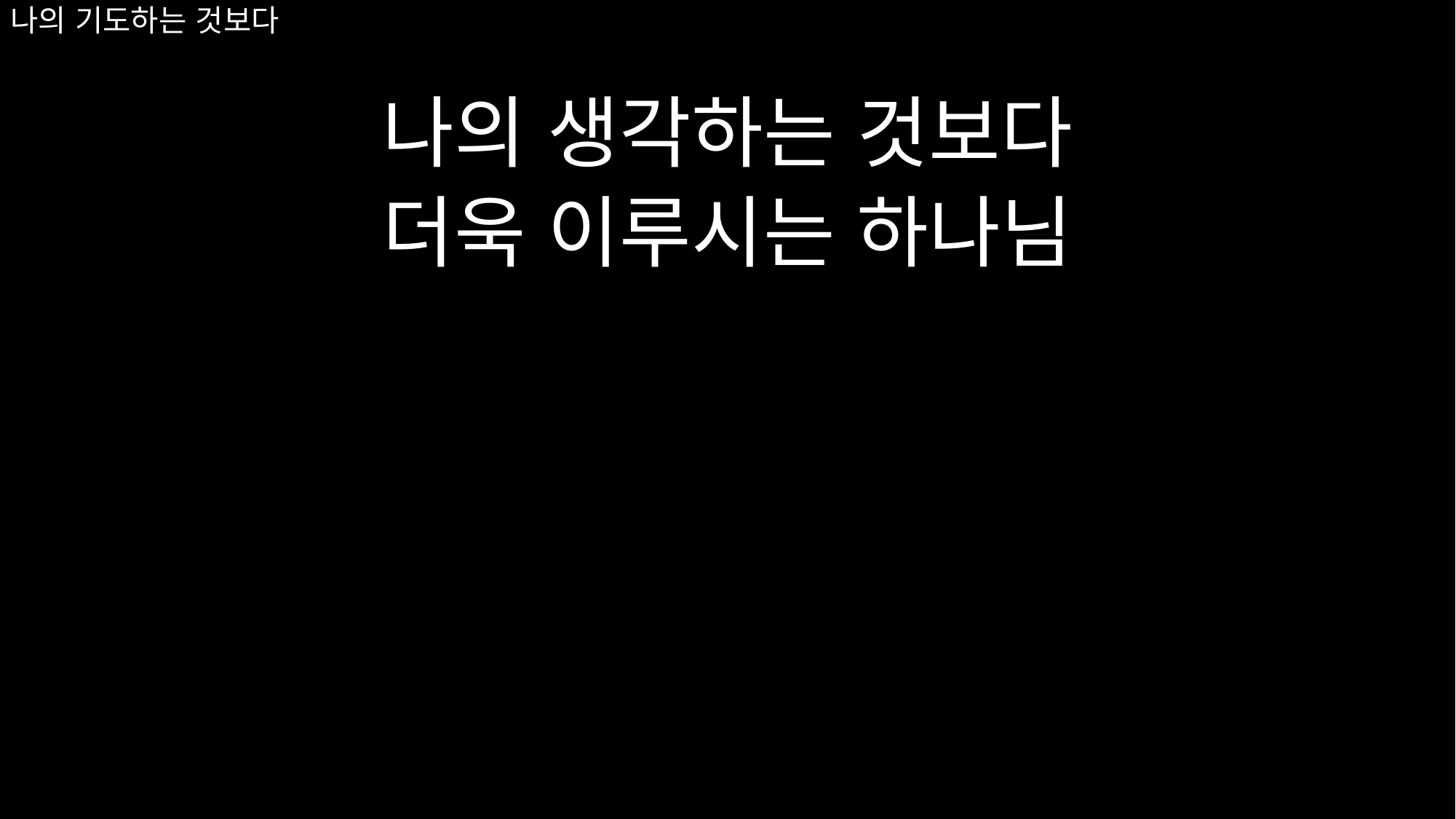

# 나의 기도하는 것보다
나의 생각하는 것보다
더욱 이루시는 하나님